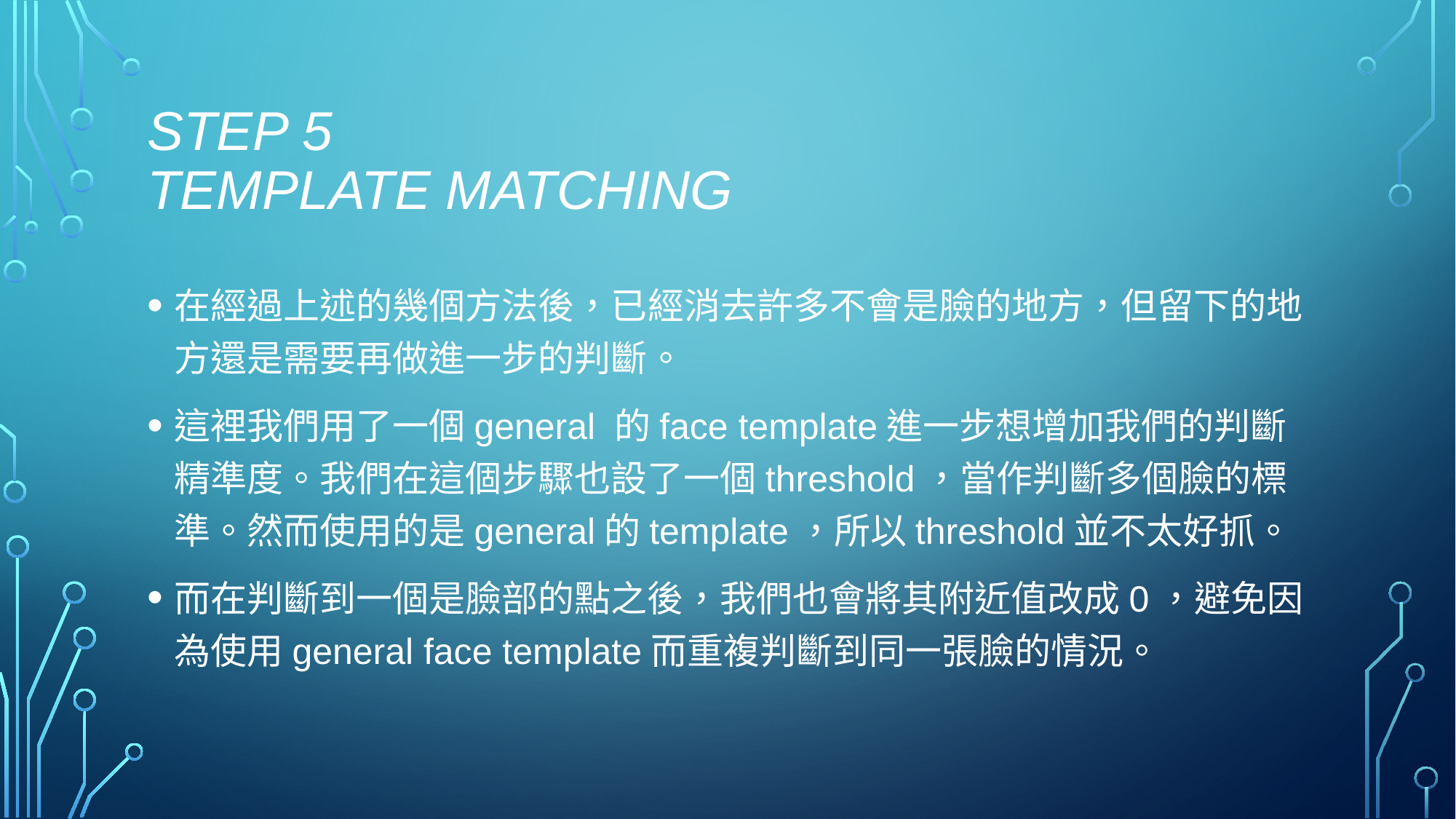

# Step 5 Template matching
在經過上述的幾個方法後，已經消去許多不會是臉的地方，但留下的地方還是需要再做進一步的判斷。
這裡我們用了一個general 的face template進一步想增加我們的判斷精準度。我們在這個步驟也設了一個threshold，當作判斷多個臉的標準。然而使用的是general的template，所以threshold並不太好抓。
而在判斷到一個是臉部的點之後，我們也會將其附近值改成0，避免因為使用general face template而重複判斷到同一張臉的情況。